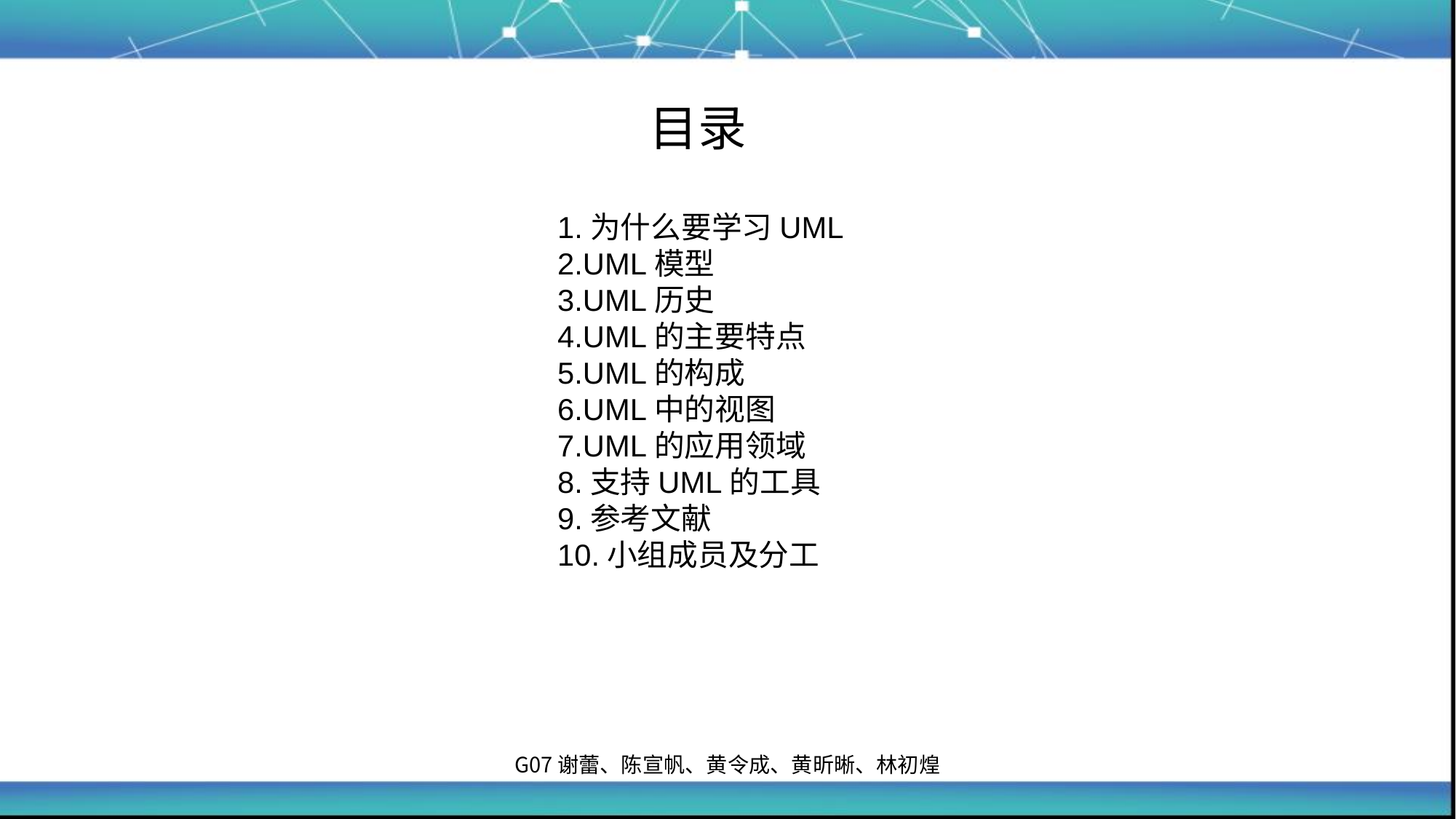

目录
1.为什么要学习UML
2.UML模型
3.UML历史
4.UML的主要特点
5.UML的构成
6.UML中的视图
7.UML的应用领域
8.支持UML的工具
9.参考文献
10.小组成员及分工

G07 谢蕾、陈宣帆、黄令成、黄昕晰、林初煌
2